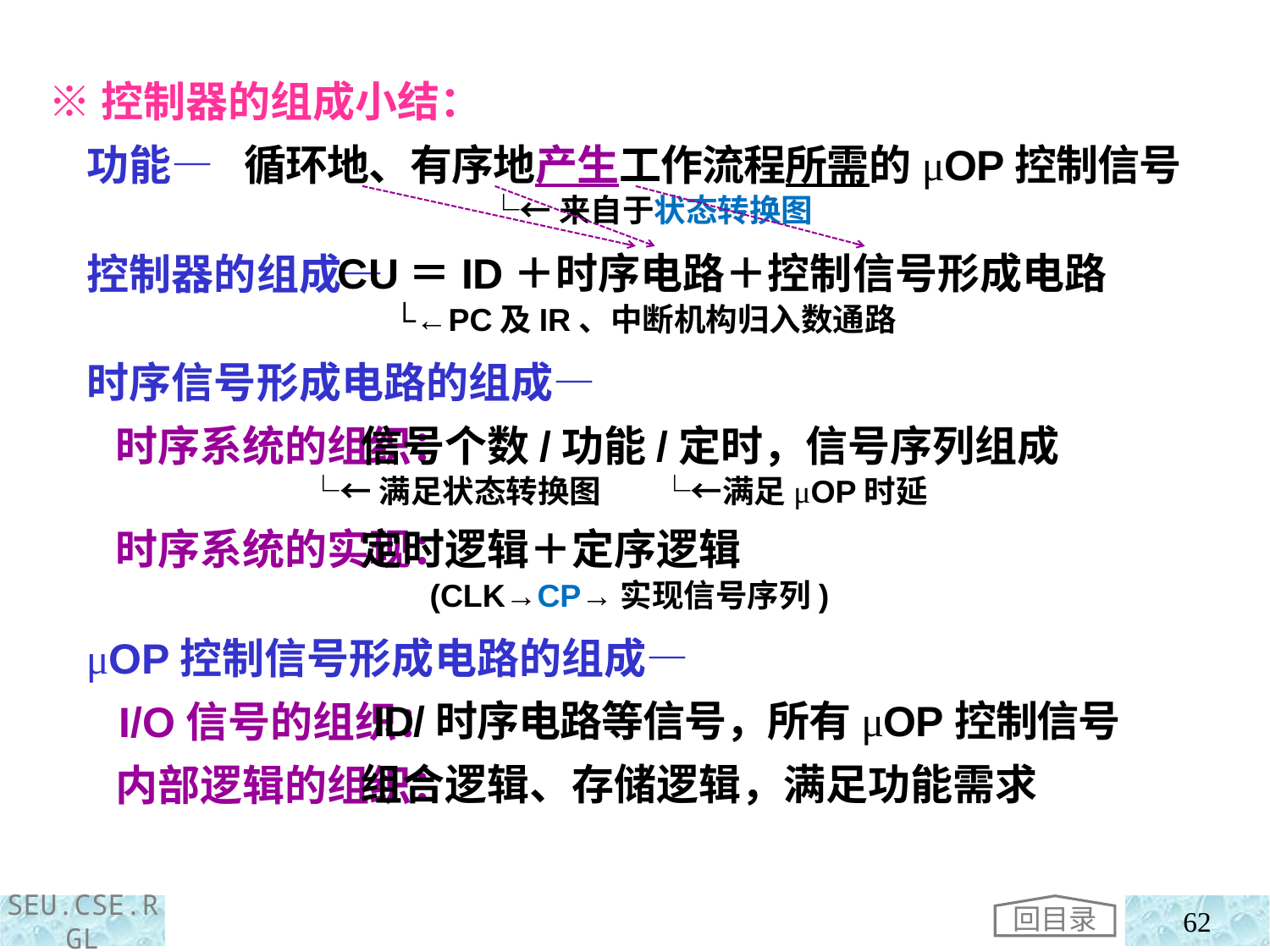

※控制器的组成小结：
    功能—

    控制器的组成—

    时序信号形成电路的组成—
       时序系统的组织：

       时序系统的实现：

    μOP控制信号形成电路的组成—
       I/O信号的组织：
       内部逻辑的组织：
   循环地、有序地产生工作流程所需的μOP控制信号
                                       └←来自于状态转换图
           CU＝ID＋时序电路＋控制信号形成电路
                     └←PC及IR、中断机构归入数通路

               信号个数/功能/定时，信号序列组成
              └←满足状态转换图        └←满足μOP时延
               定时逻辑＋定序逻辑
                         (CLK→CP→实现信号序列)

              ID/时序电路等信号，所有μOP控制信号
               组合逻辑、存储逻辑，满足功能需求
回目录
62